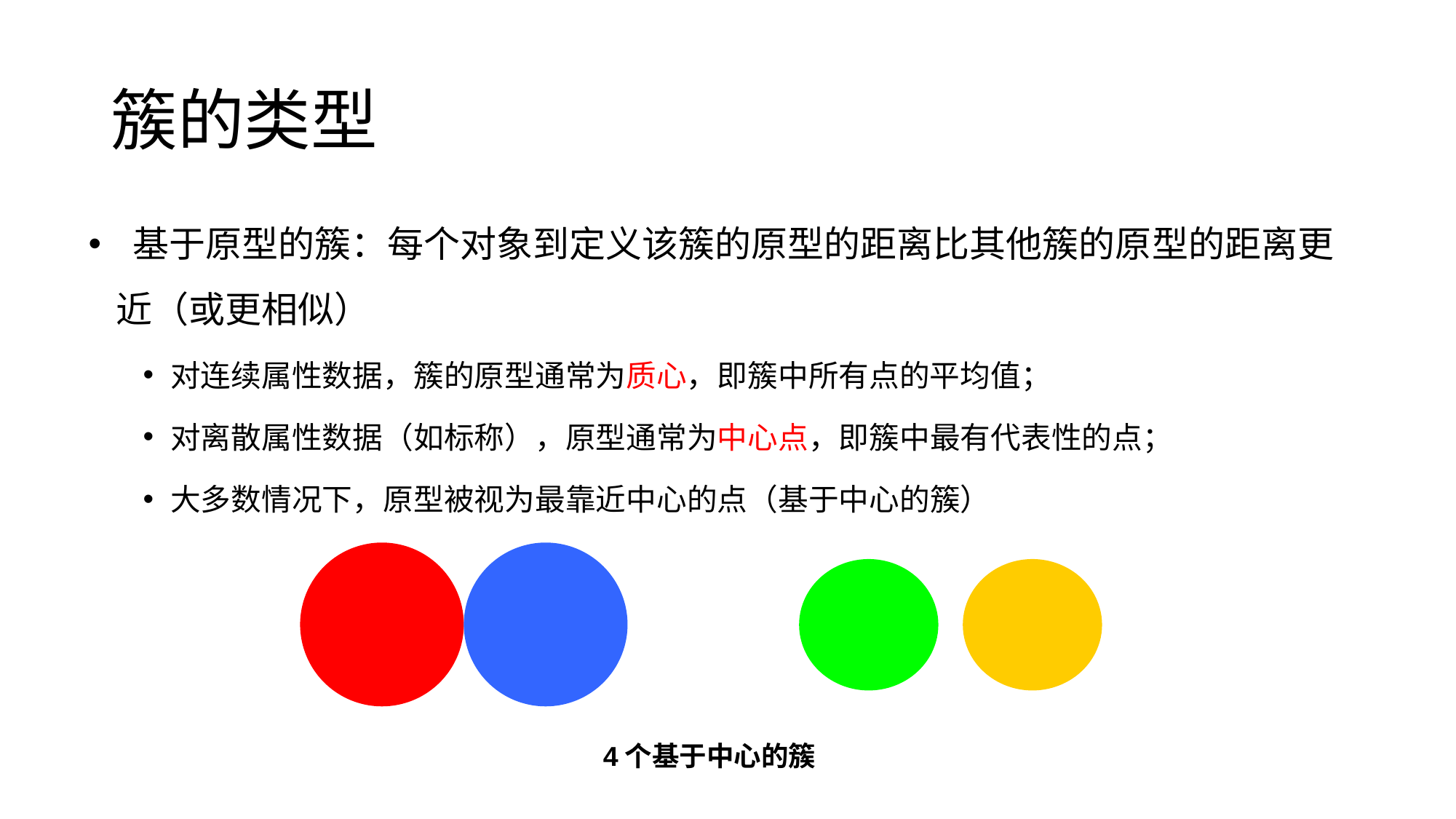

# 簇的类型
 基于原型的簇：每个对象到定义该簇的原型的距离比其他簇的原型的距离更近（或更相似）
对连续属性数据，簇的原型通常为质心，即簇中所有点的平均值；
对离散属性数据（如标称），原型通常为中心点，即簇中最有代表性的点；
大多数情况下，原型被视为最靠近中心的点（基于中心的簇）

4个基于中心的簇